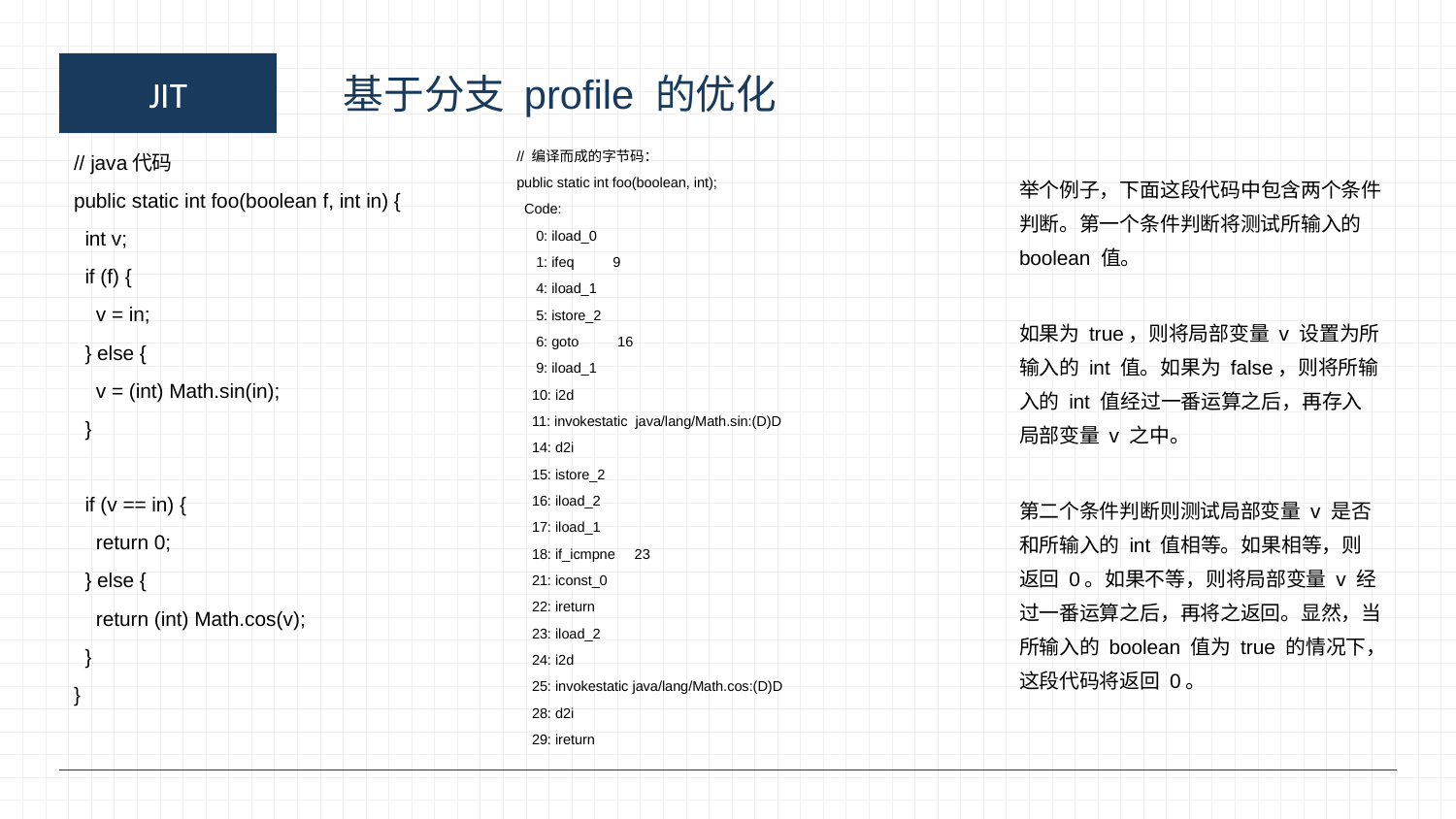

JIT
基于分支 profile 的优化
// java代码
public static int foo(boolean f, int in) {
  int v;
  if (f) {
    v = in;
  } else {
    v = (int) Math.sin(in);
  }

  if (v == in) {
    return 0;
  } else {
    return (int) Math.cos(v);
  }
}
// 编译而成的字节码：
public static int foo(boolean, int);
  Code:
     0: iload_0
     1: ifeq          9
     4: iload_1
     5: istore_2
     6: goto          16
     9: iload_1
    10: i2d
    11: invokestatic  java/lang/Math.sin:(D)D
    14: d2i
    15: istore_2
    16: iload_2
    17: iload_1
    18: if_icmpne     23
    21: iconst_0
    22: ireturn
    23: iload_2
    24: i2d
    25: invokestatic java/lang/Math.cos:(D)D
    28: d2i
    29: ireturn
举个例子，下面这段代码中包含两个条件判断。第一个条件判断将测试所输入的 boolean 值。

如果为 true，则将局部变量 v 设置为所输入的 int 值。如果为 false，则将所输入的 int 值经过一番运算之后，再存入局部变量 v 之中。

第二个条件判断则测试局部变量 v 是否和所输入的 int 值相等。如果相等，则返回 0。如果不等，则将局部变量 v 经过一番运算之后，再将之返回。显然，当所输入的 boolean 值为 true 的情况下，这段代码将返回 0。